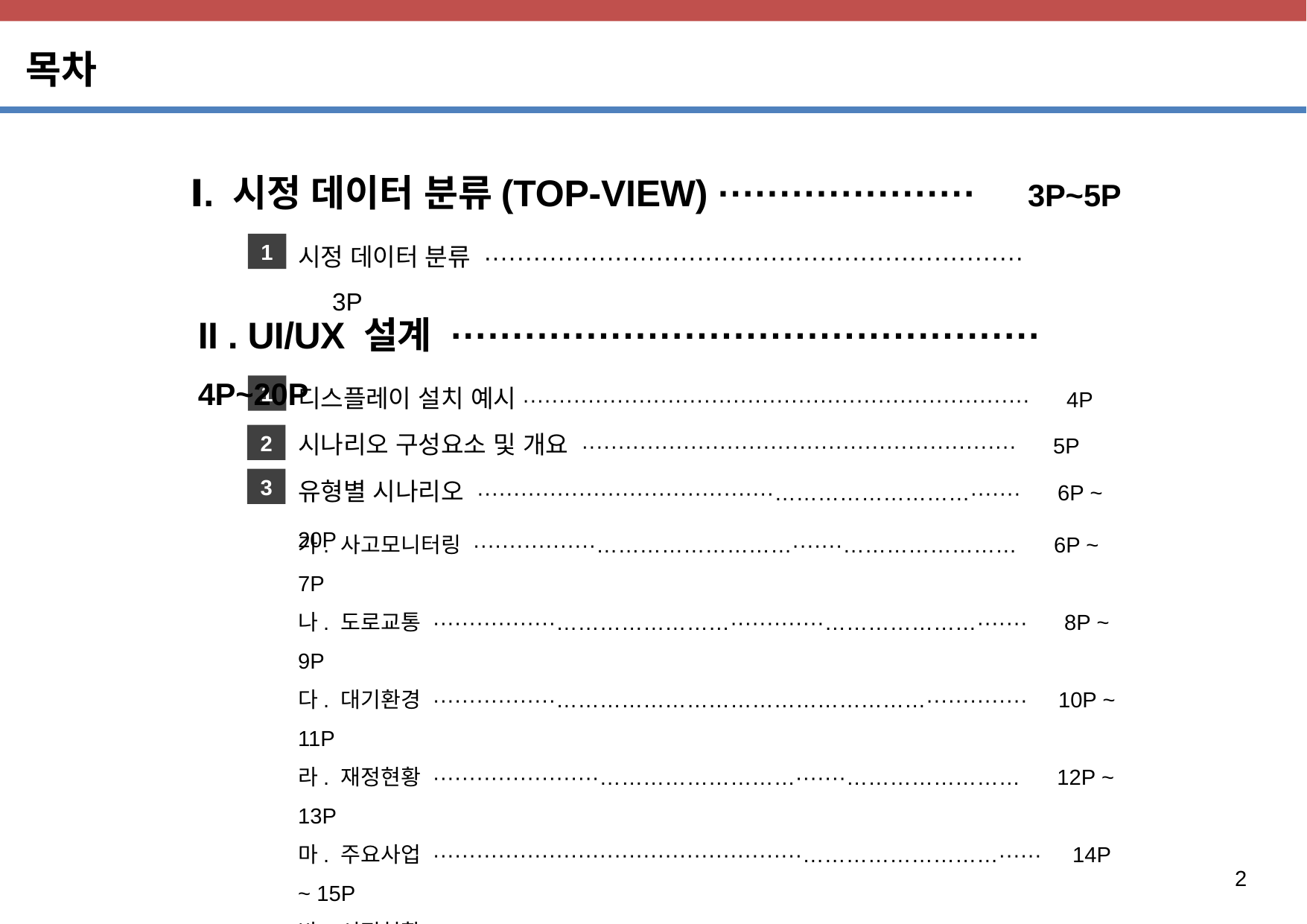

목차
Ⅰ. 시정 데이터 분류(TOP-VIEW) ·····················     3P~5P
시정 데이터 분류 ··································································      3P
1
II . UI/UX 설계 ················································    4P~20P
디스플레이 설치 예시······································································      4P
시나리오 구성요소 및 개요 ····························································      5P
유형별 시나리오 ·········································………………………·······      6P ~ 20P
1
2
3
가. 사고모니터링 ·················………………………·······……………………      6P ~ 7P
나. 도로교통 ·················……………………·············…………………·······      8P ~ 9P
다. 대기환경 ·················……………………………………………··············     10P ~ 11P
라. 재정현황 ·······················………………………·······……………………      12P ~ 13P
마. 주요사업 ···················································………………………······     14P ~ 15P
바. 시정현황 ···················································………………………······     16P ~ 17P
사. 외빈접견 ···················································………………………······     18P ~ 20P